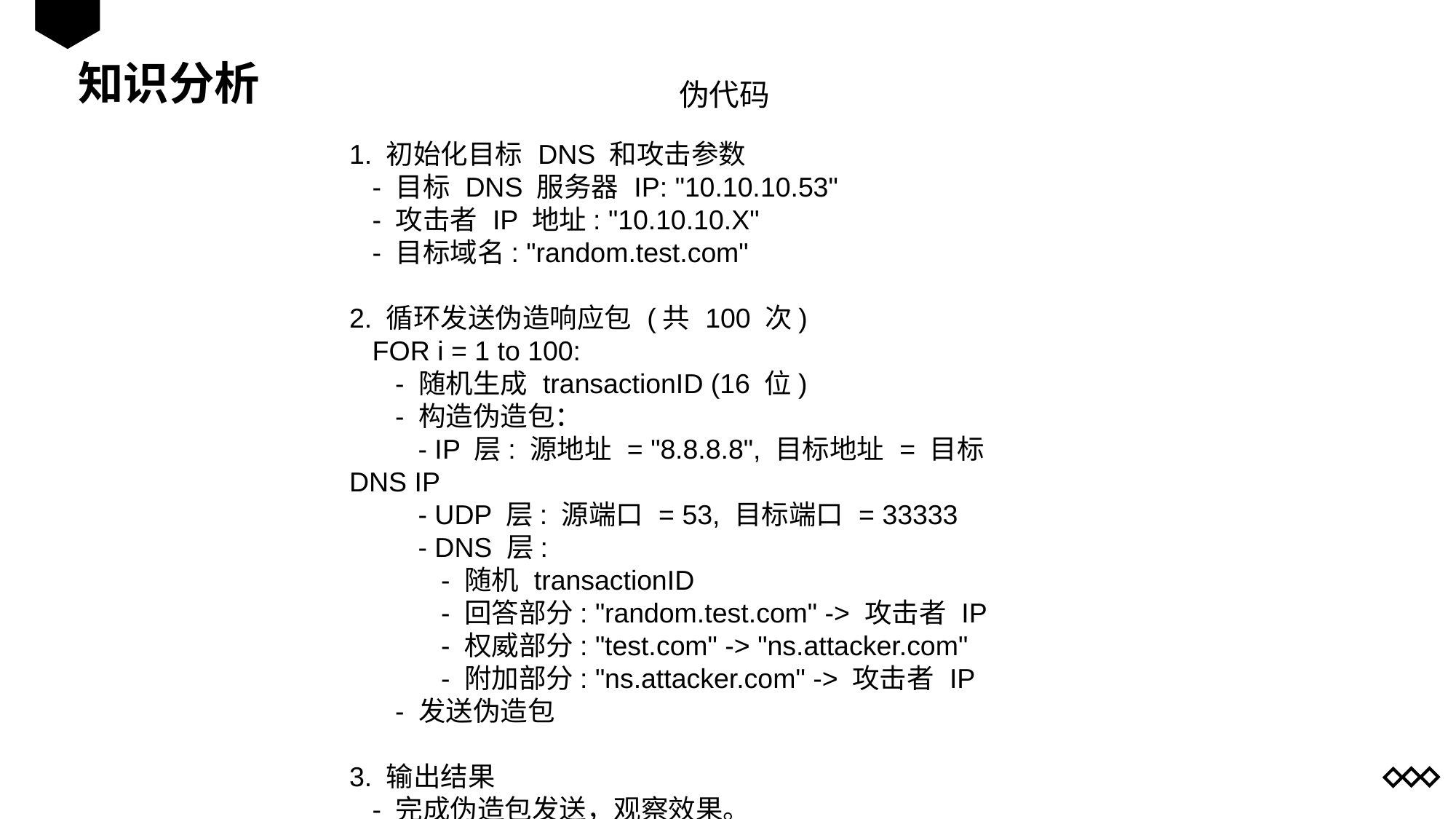

知识分析
伪代码

1. 初始化目标 DNS 和攻击参数
   - 目标 DNS 服务器 IP: "10.10.10.53"
   - 攻击者 IP 地址: "10.10.10.X"
   - 目标域名: "random.test.com"

2. 循环发送伪造响应包 (共 100 次)
   FOR i = 1 to 100:
      - 随机生成 transactionID (16 位)
      - 构造伪造包：
         - IP 层: 源地址 = "8.8.8.8", 目标地址 = 目标 DNS IP
         - UDP 层: 源端口 = 53, 目标端口 = 33333
         - DNS 层:
            - 随机 transactionID
            - 回答部分: "random.test.com" -> 攻击者 IP
            - 权威部分: "test.com" -> "ns.attacker.com"
            - 附加部分: "ns.attacker.com" -> 攻击者 IP
      - 发送伪造包

3. 输出结果
   - 完成伪造包发送，观察效果。